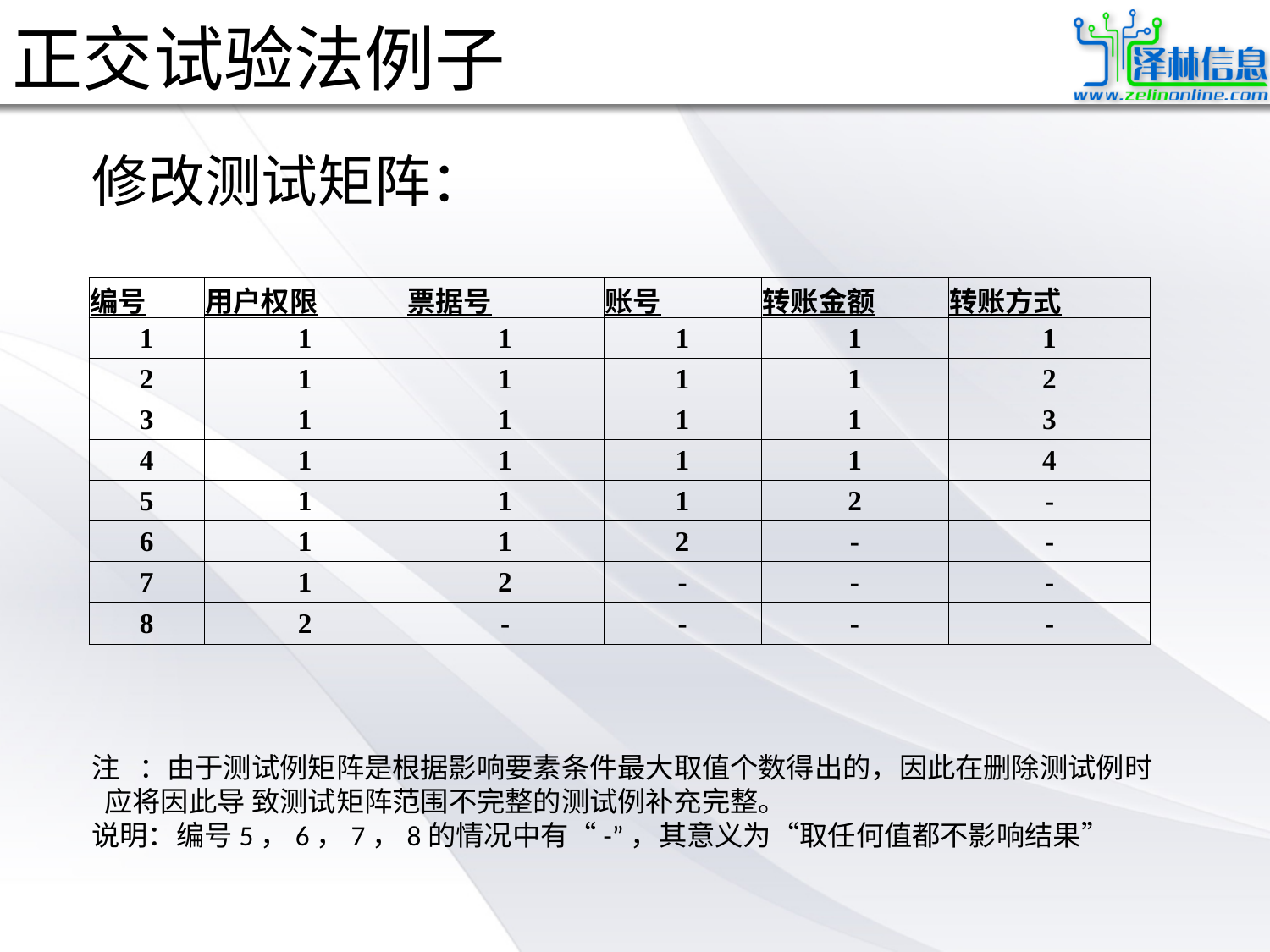

# 正交试验法例子
修改测试矩阵：
| 编号 | 用户权限 | 票据号 | 账号 | 转账金额 | 转账方式 |
| --- | --- | --- | --- | --- | --- |
| 1 | 1 | 1 | 1 | 1 | 1 |
| 2 | 1 | 1 | 1 | 1 | 2 |
| 3 | 1 | 1 | 1 | 1 | 3 |
| 4 | 1 | 1 | 1 | 1 | 4 |
| 5 | 1 | 1 | 1 | 2 | - |
| 6 | 1 | 1 | 2 | - | - |
| 7 | 1 | 2 | - | - | - |
| 8 | 2 | - | - | - | - |
注   ：由于测试例矩阵是根据影响要素条件最大取值个数得出的，因此在删除测试例时     应将因此导 致测试矩阵范围不完整的测试例补充完整。
说明：编号5，6，7，8的情况中有“-”，其意义为“取任何值都不影响结果”